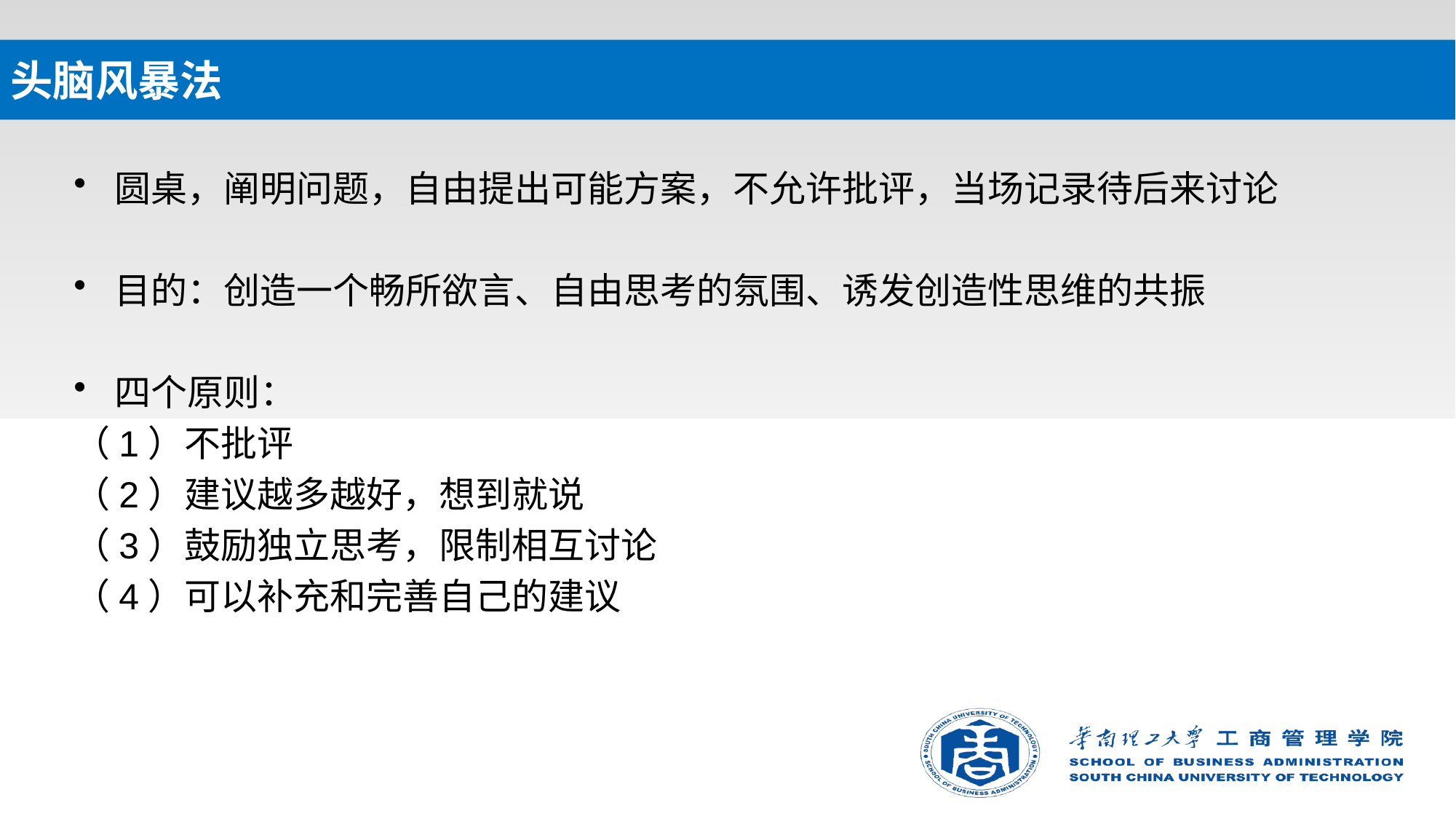

# 头脑风暴法
圆桌，阐明问题，自由提出可能方案，不允许批评，当场记录待后来讨论

目的：创造一个畅所欲言、自由思考的氛围、诱发创造性思维的共振

四个原则：
（1）不批评
（2）建议越多越好，想到就说
（3）鼓励独立思考，限制相互讨论
（4）可以补充和完善自己的建议